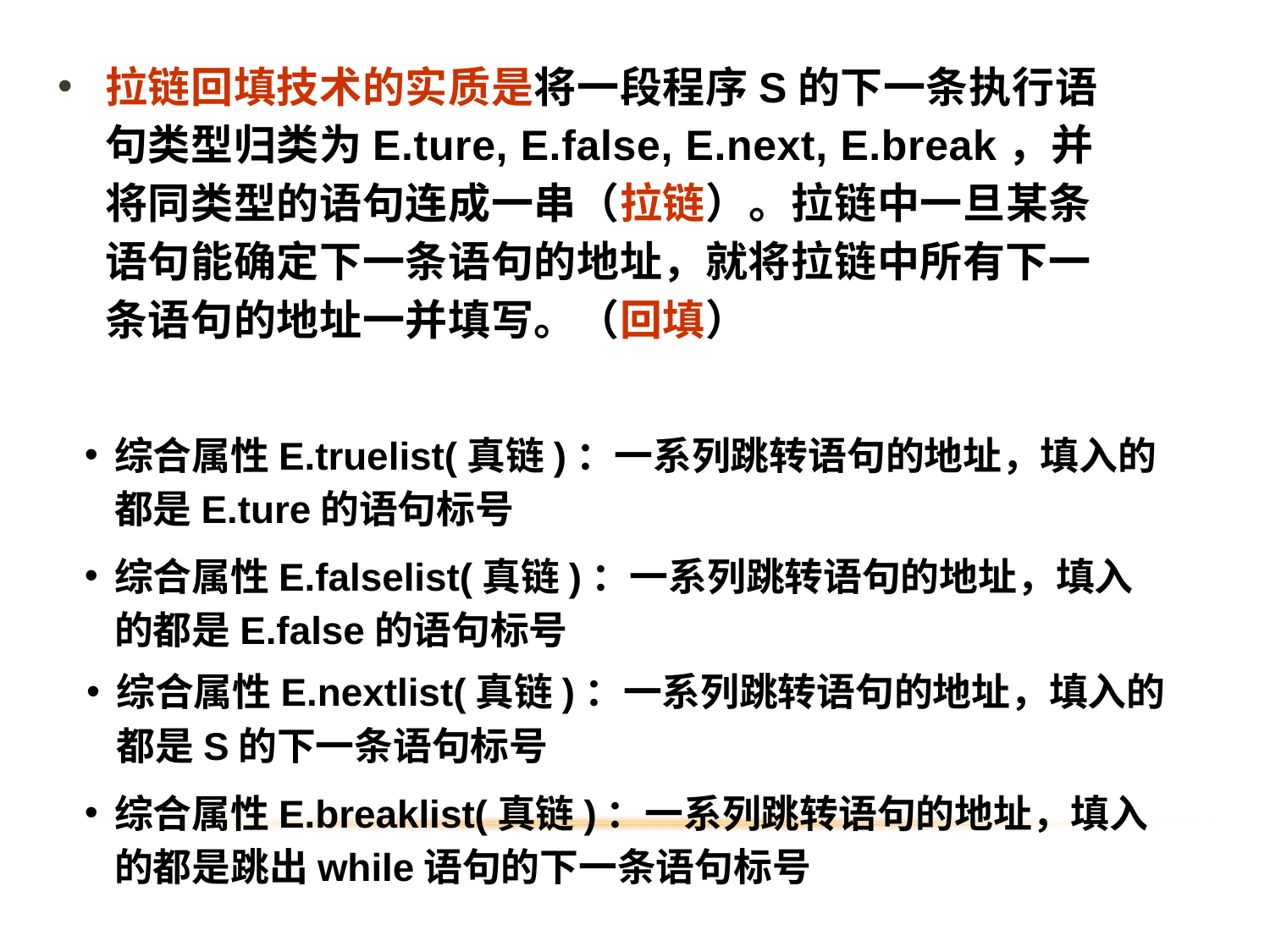

拉链回填技术的实质是将一段程序S的下一条执行语句类型归类为E.ture, E.false, E.next, E.break，并将同类型的语句连成一串（拉链）。拉链中一旦某条语句能确定下一条语句的地址，就将拉链中所有下一条语句的地址一并填写。（回填）
综合属性E.truelist(真链)：一系列跳转语句的地址，填入的都是E.ture的语句标号
综合属性E.falselist(真链)：一系列跳转语句的地址，填入的都是E.false的语句标号
综合属性E.nextlist(真链)：一系列跳转语句的地址，填入的都是S的下一条语句标号
综合属性E.breaklist(真链)：一系列跳转语句的地址，填入的都是跳出while语句的下一条语句标号